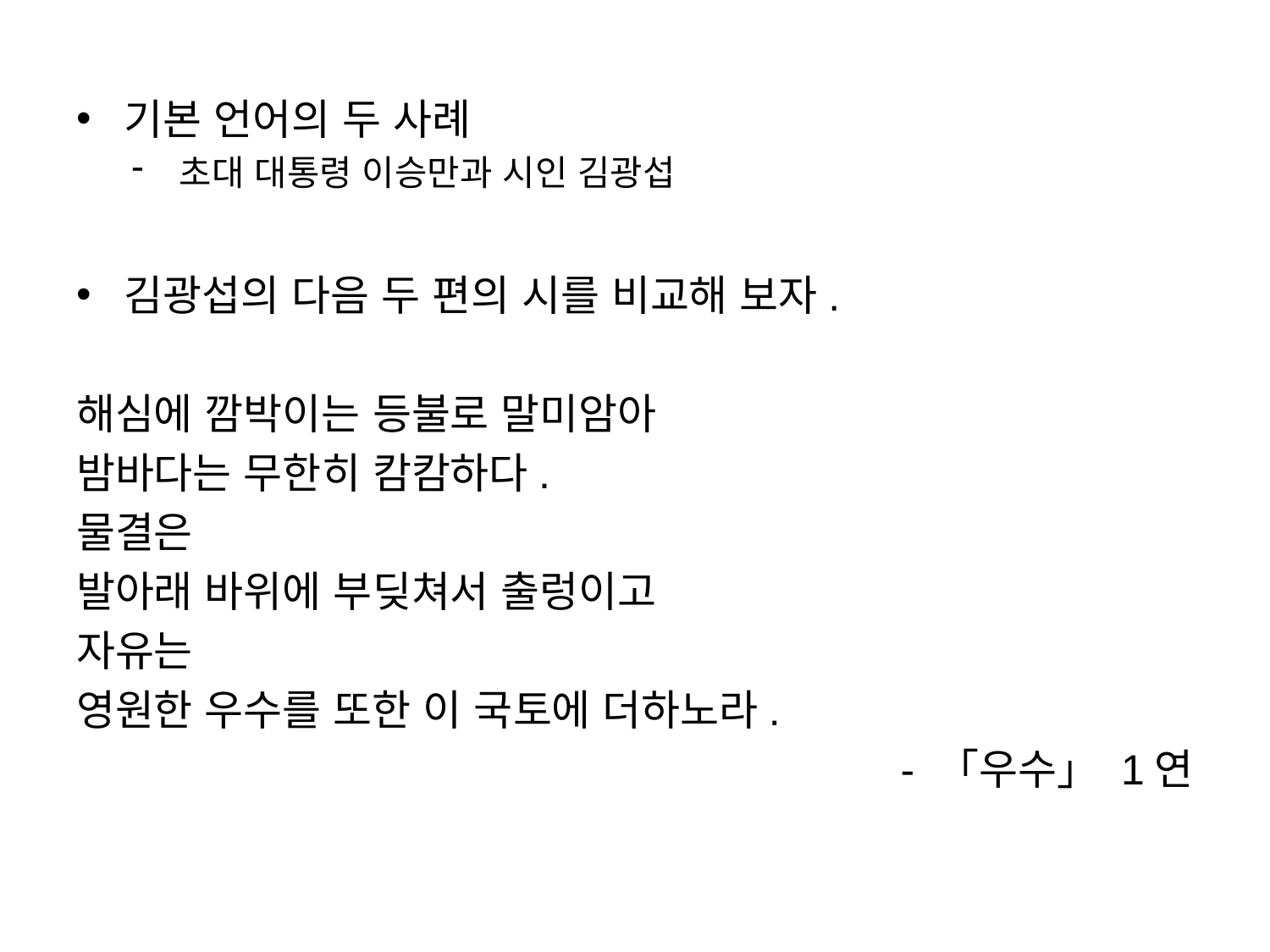

기본 언어의 두 사례
초대 대통령 이승만과 시인 김광섭

김광섭의 다음 두 편의 시를 비교해 보자.

해심에 깜박이는 등불로 말미암아
밤바다는 무한히 캄캄하다.
물결은
발아래 바위에 부딪쳐서 출렁이고
자유는
영원한 우수를 또한 이 국토에 더하노라.
- 「우수」 1연